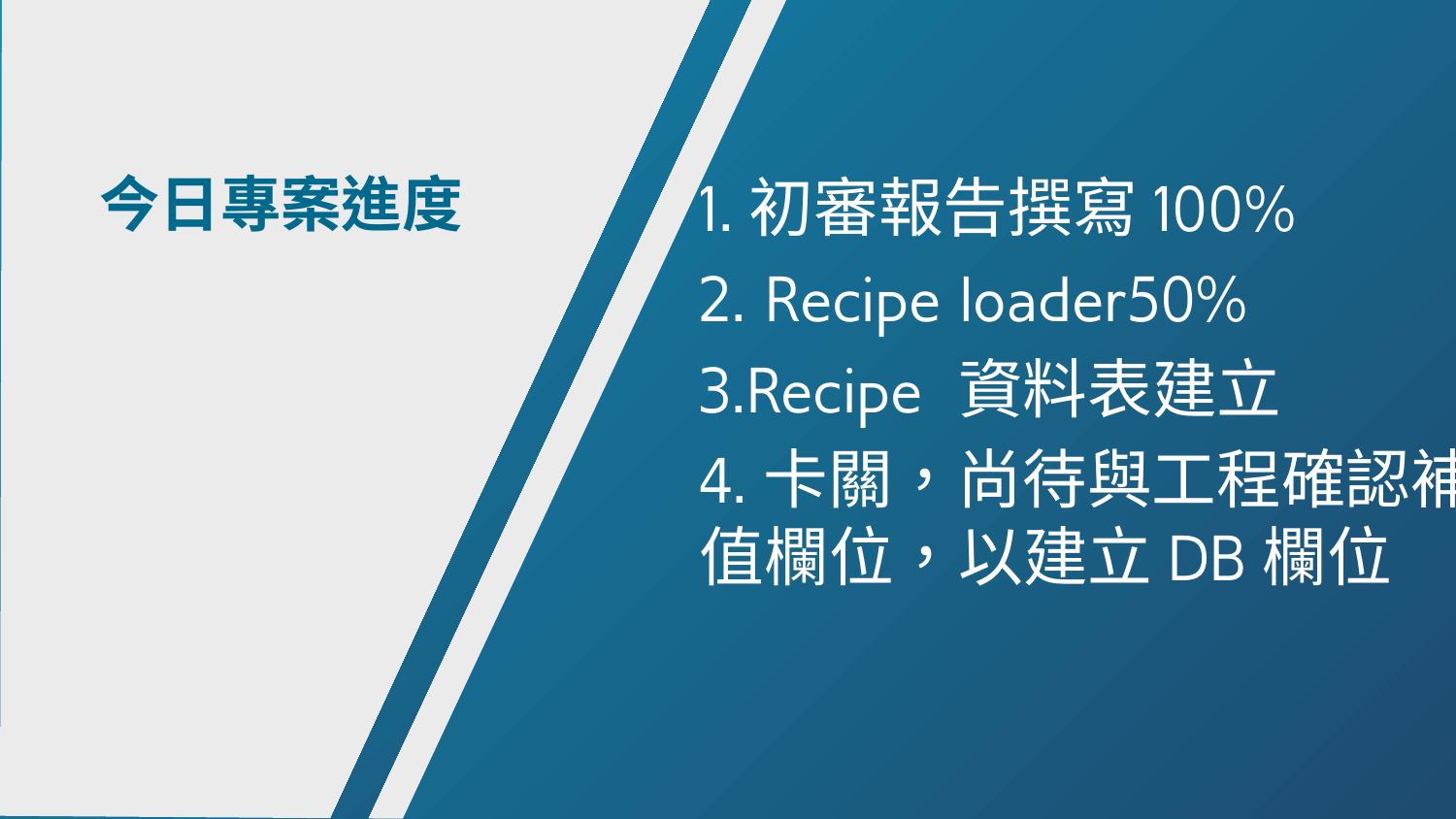

今日專案進度
1.初審報告撰寫100%
2. Recipe loader50%
3.Recipe 資料表建立
4.卡關，尚待與工程確認補值欄位，以建立DB欄位